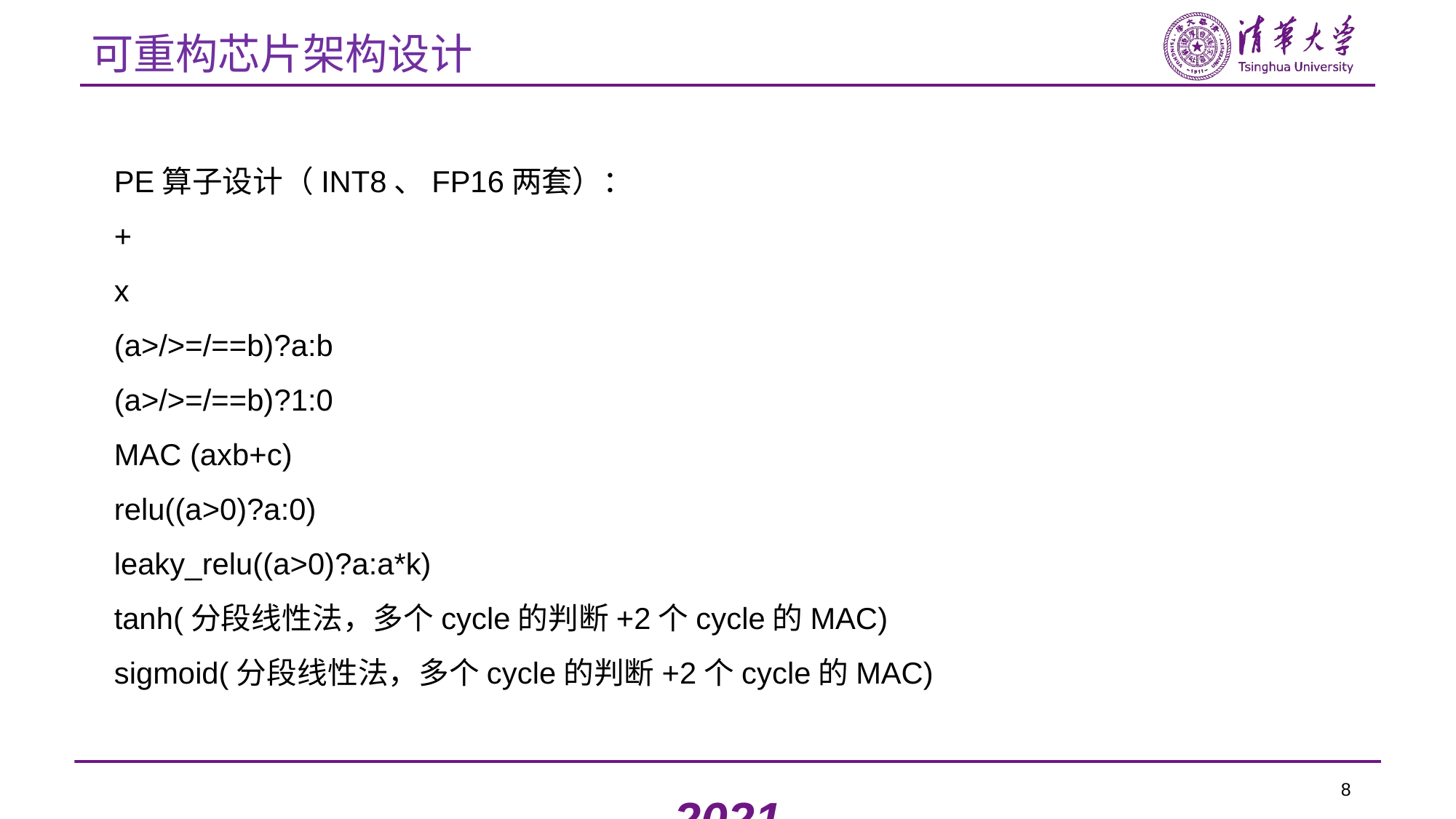

# 可重构芯片架构设计
PE算子设计（INT8、FP16两套）：
+
x
(a>/>=/==b)?a:b
(a>/>=/==b)?1:0
MAC (axb+c)
relu((a>0)?a:0)
leaky_relu((a>0)?a:a*k)
tanh(分段线性法，多个cycle的判断+2个cycle的MAC)
sigmoid(分段线性法，多个cycle的判断+2个cycle的MAC)

8